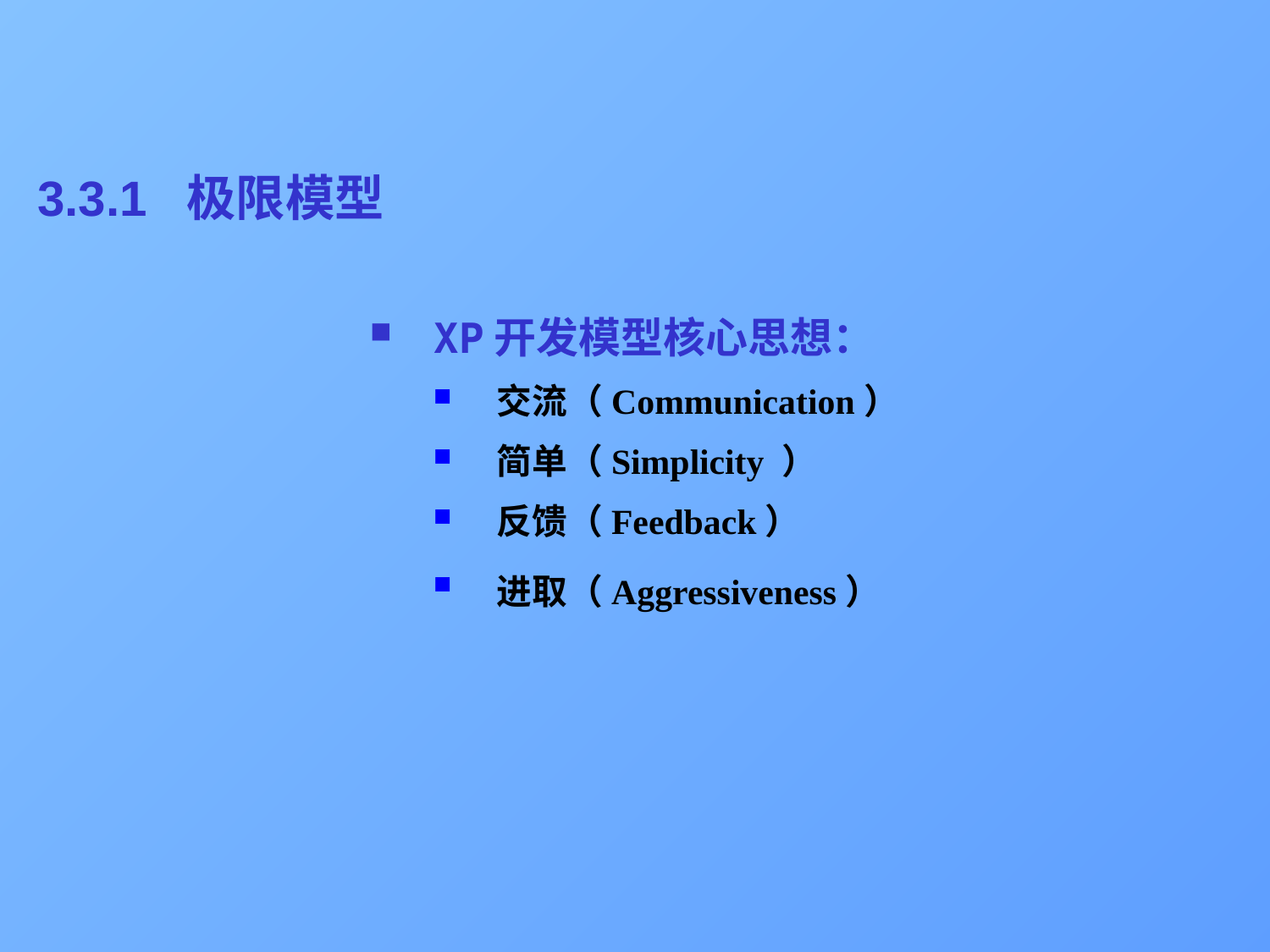

# 3.3.1  极限模型
XP开发模型核心思想：
交流（Communication）
简单（Simplicity ）
反馈（Feedback）
进取（Aggressiveness）